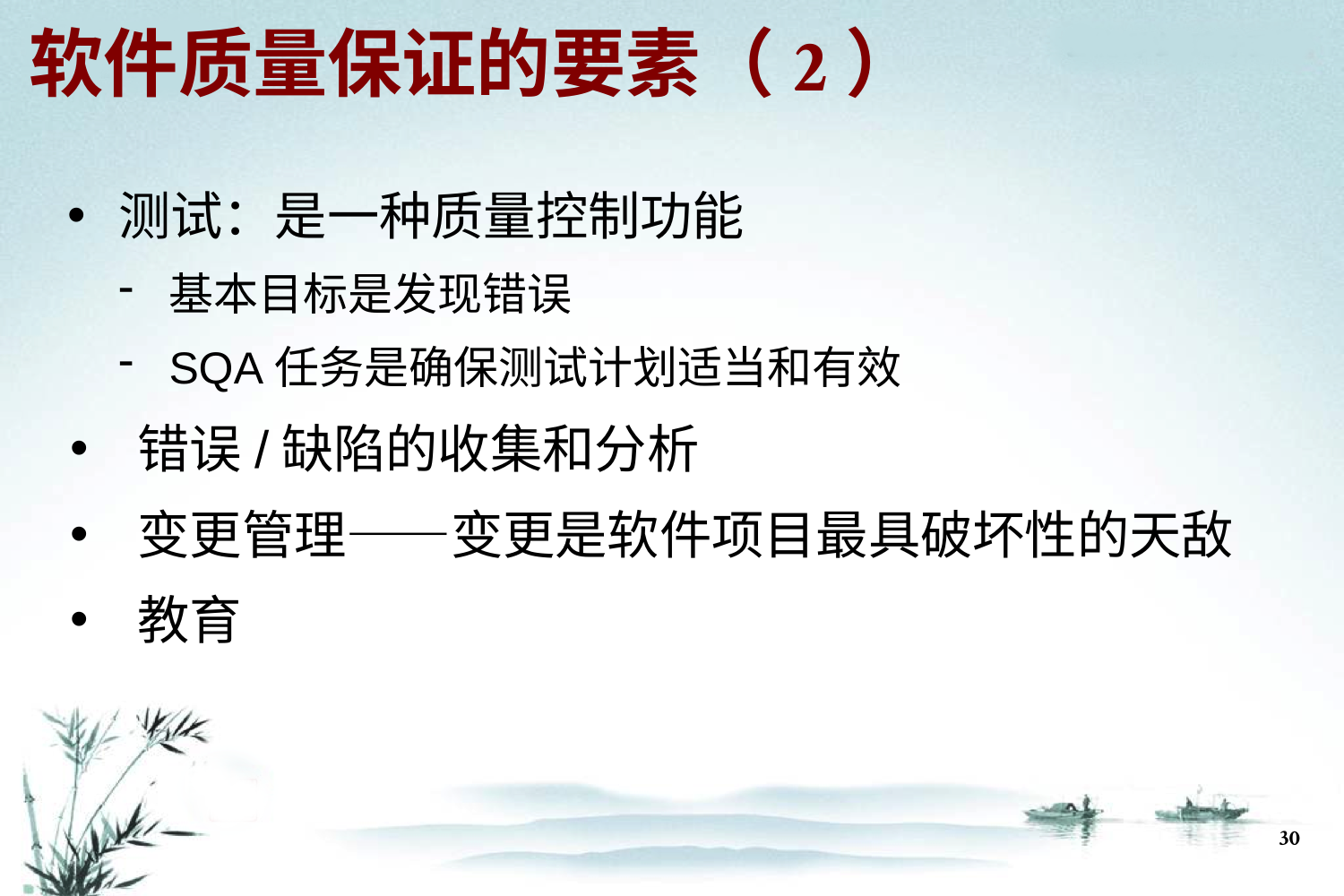

# 软件质量保证的要素（2）
测试：是一种质量控制功能
基本目标是发现错误
SQA任务是确保测试计划适当和有效
错误/缺陷的收集和分析
变更管理——变更是软件项目最具破坏性的天敌
教育
30